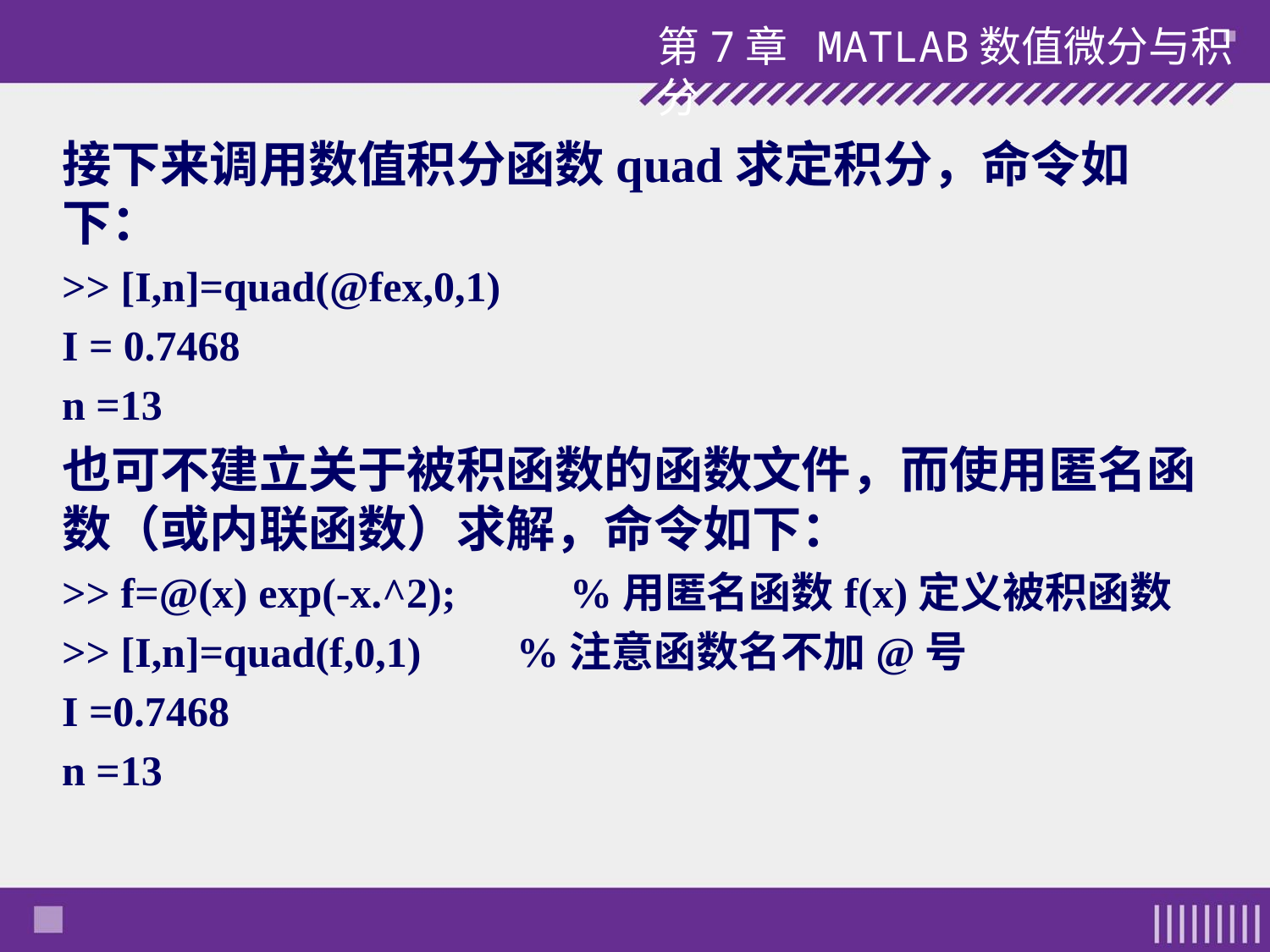

第7章  MATLAB数值微分与积分
接下来调用数值积分函数quad求定积分，命令如下：
>> [I,n]=quad(@fex,0,1)
I = 0.7468
n =13
也可不建立关于被积函数的函数文件，而使用匿名函数（或内联函数）求解，命令如下：
>> f=@(x) exp(-x.^2);    	%用匿名函数f(x)定义被积函数
>> [I,n]=quad(f,0,1)         %注意函数名不加@号
I =0.7468
n =13